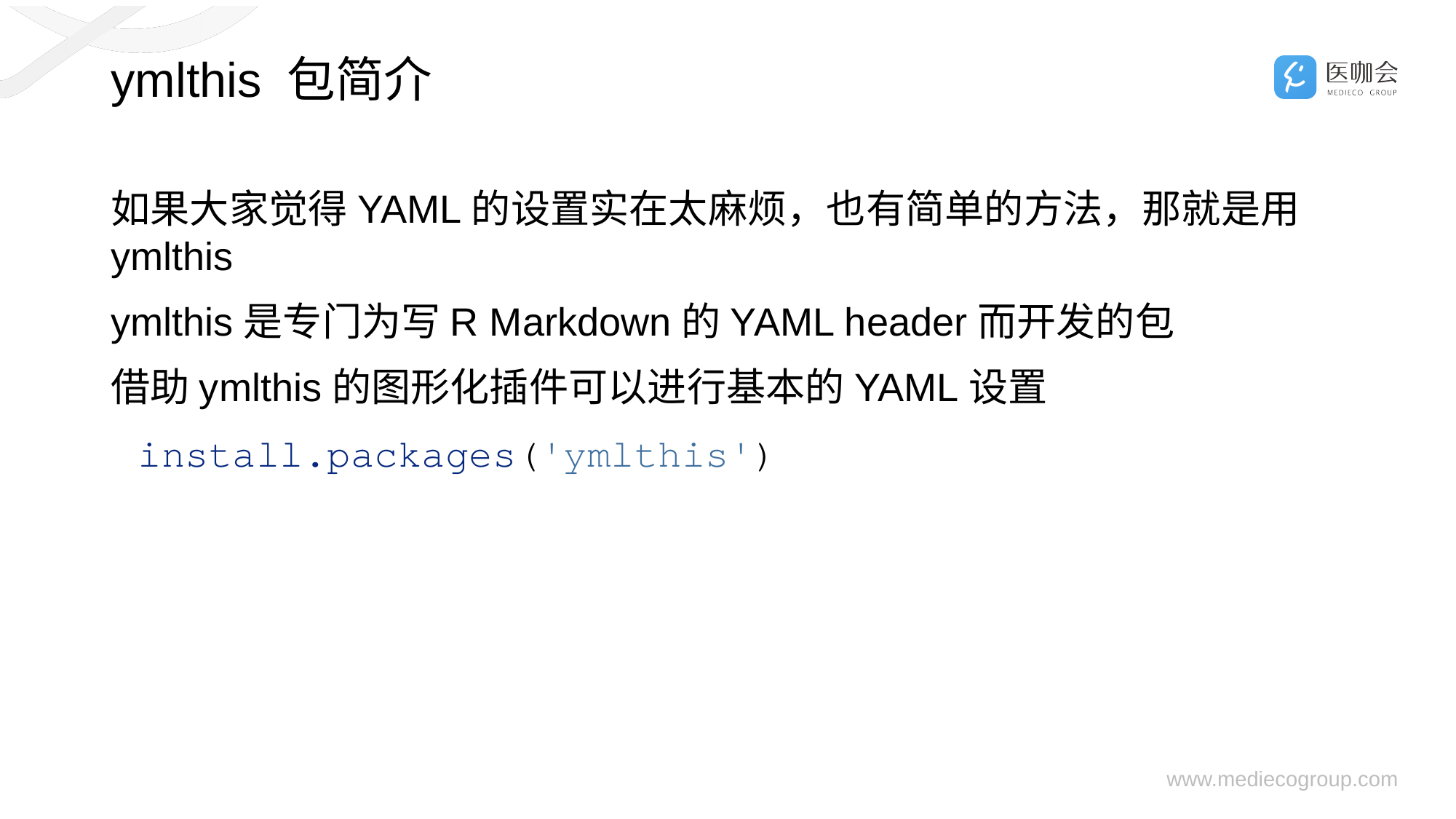

# ymlthis 包简介
如果大家觉得YAML的设置实在太麻烦，也有简单的方法，那就是用ymlthis
ymlthis是专门为写R Markdown的YAML header而开发的包
借助ymlthis的图形化插件可以进行基本的YAML设置
install.packages('ymlthis')